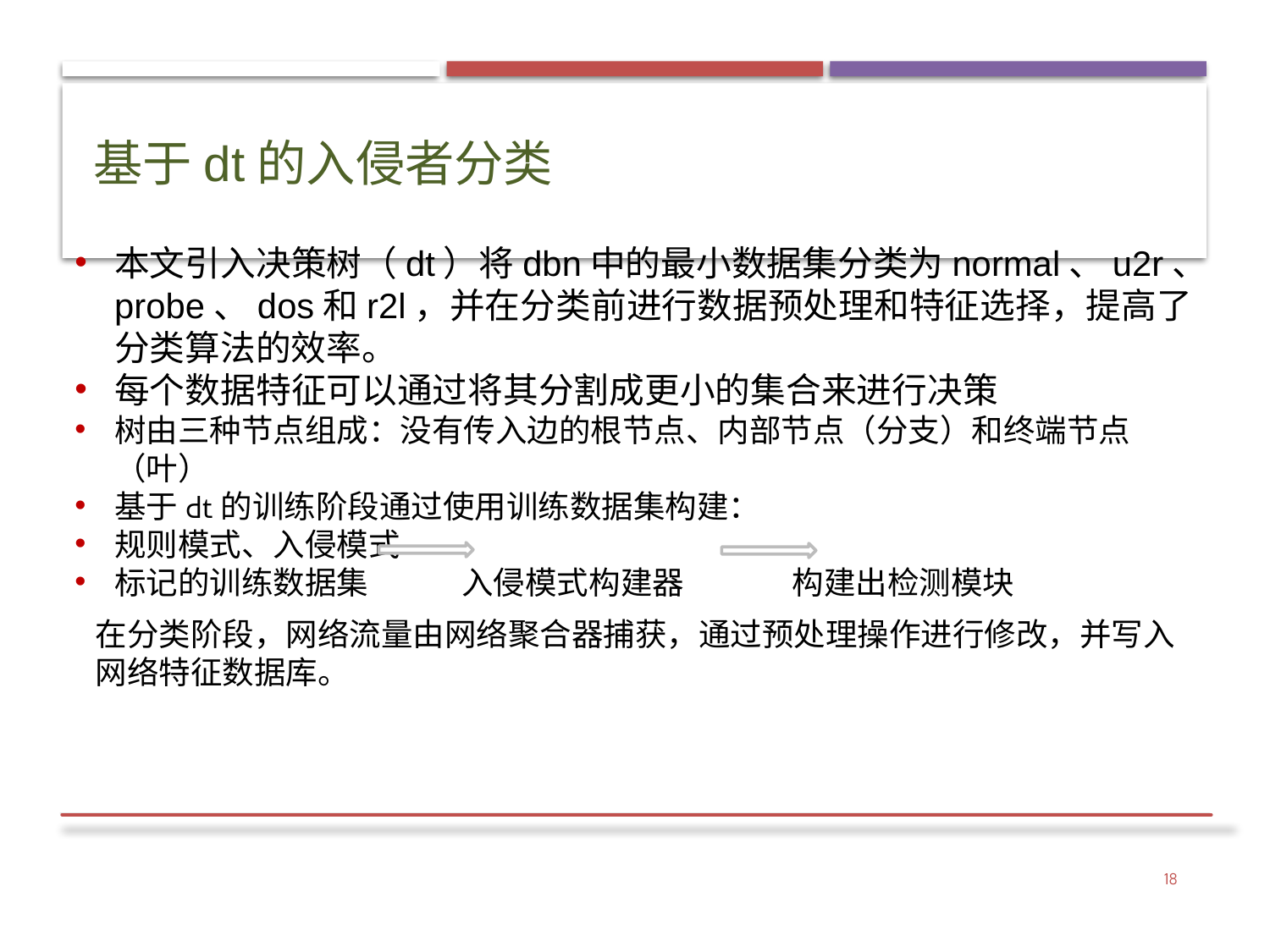

# 基于dt的入侵者分类
本文引入决策树（dt）将dbn中的最小数据集分类为normal、u2r、probe、dos和r2l，并在分类前进行数据预处理和特征选择，提高了分类算法的效率。
每个数据特征可以通过将其分割成更小的集合来进行决策
树由三种节点组成：没有传入边的根节点、内部节点（分支）和终端节点（叶）
基于dt的训练阶段通过使用训练数据集构建：
规则模式、入侵模式
标记的训练数据集             入侵模式构建器               构建出检测模块

在分类阶段，网络流量由网络聚合器捕获，通过预处理操作进行修改，并写入网络特征数据库。
18